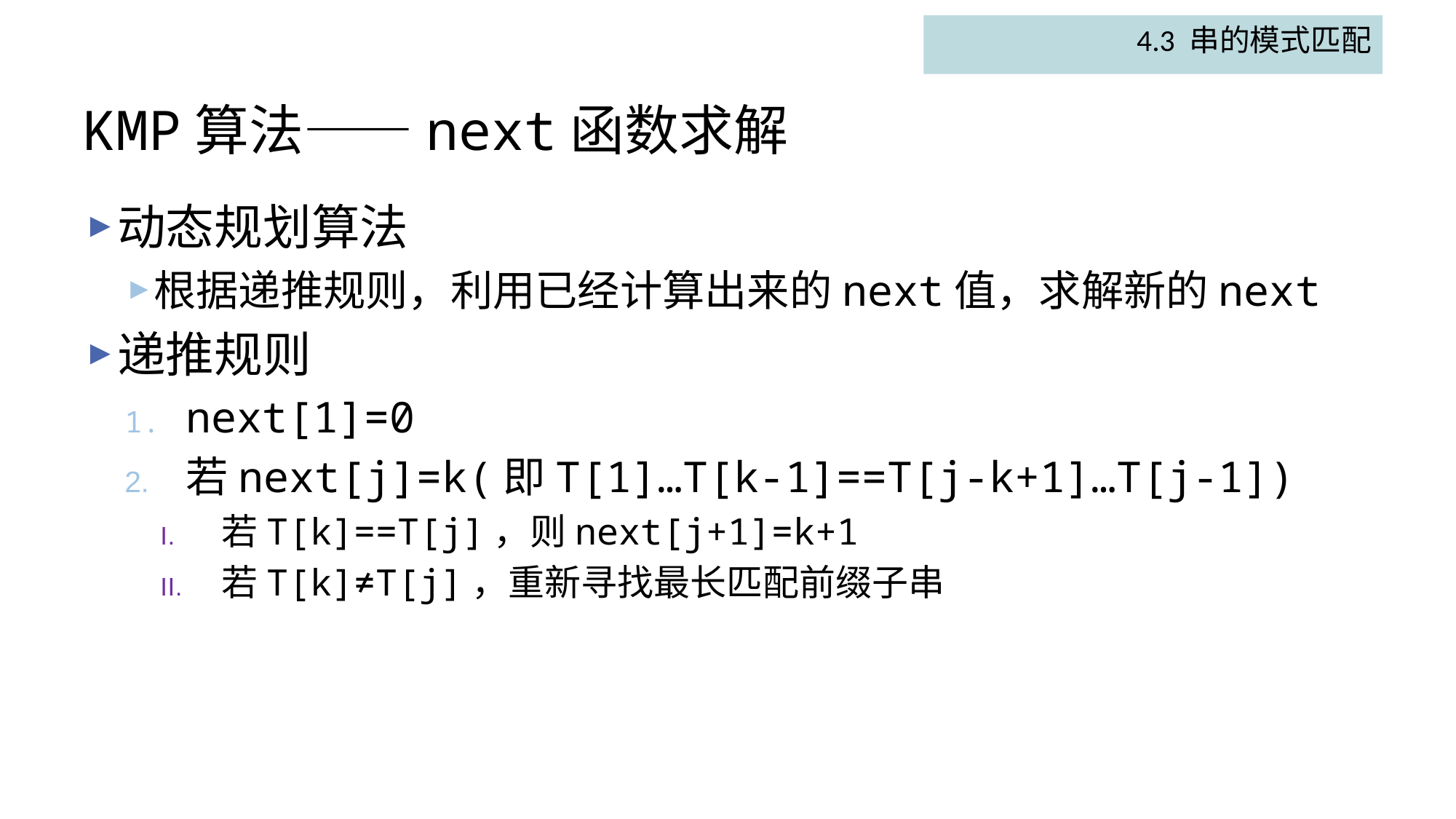

4.3 串的模式匹配

# KMP算法——next函数求解
动态规划算法
根据递推规则，利用已经计算出来的next值，求解新的next
递推规则
next[1]=0
若next[j]=k(即T[1]…T[k-1]==T[j-k+1]…T[j-1])
若T[k]==T[j]，则next[j+1]=k+1
若T[k]≠T[j]，重新寻找最长匹配前缀子串